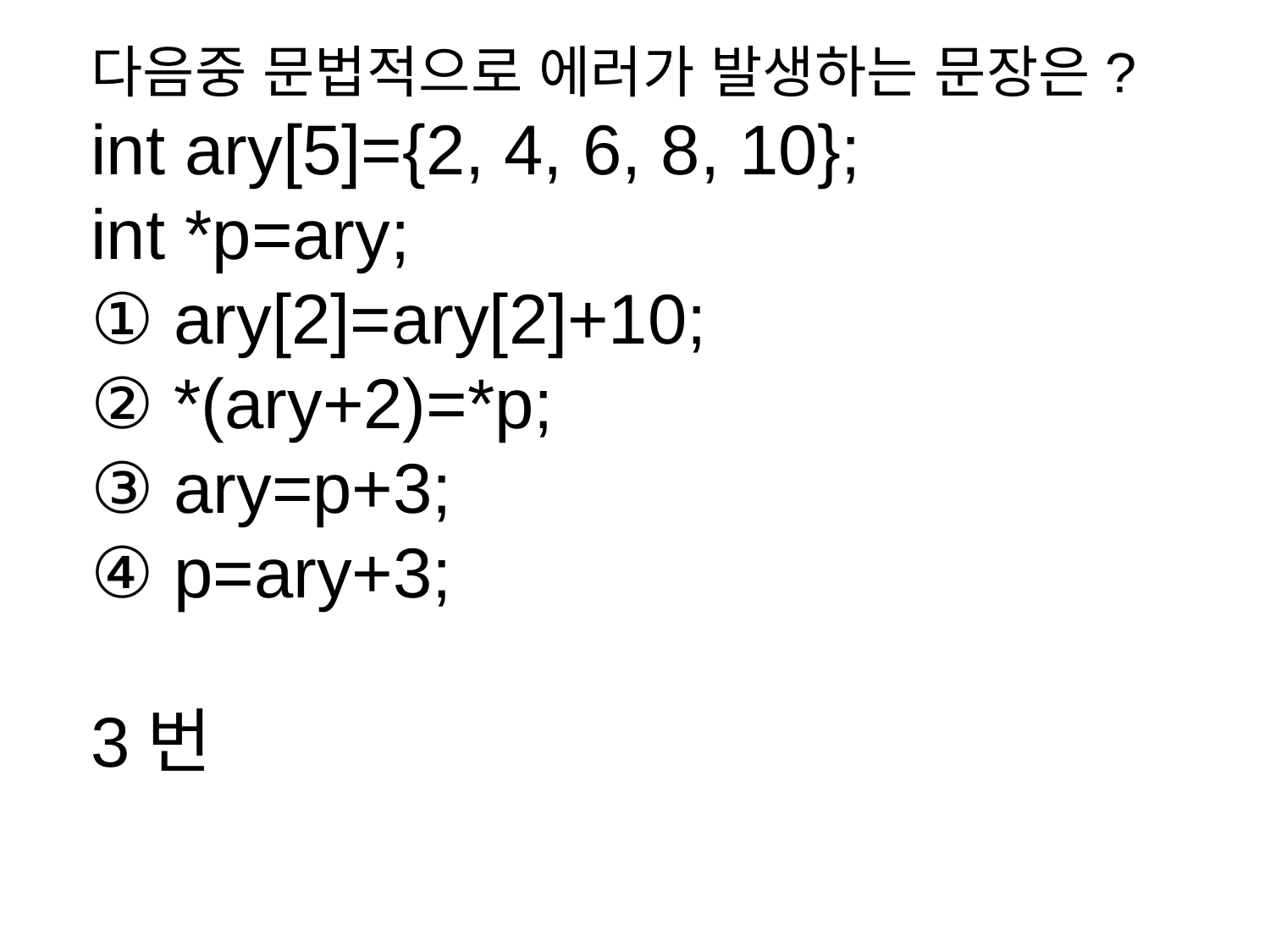

다음중 문법적으로 에러가 발생하는 문장은?
int ary[5]={2, 4, 6, 8, 10};
int *p=ary;
① ary[2]=ary[2]+10;
② *(ary+2)=*p;
③ ary=p+3;
④ p=ary+3;

3번